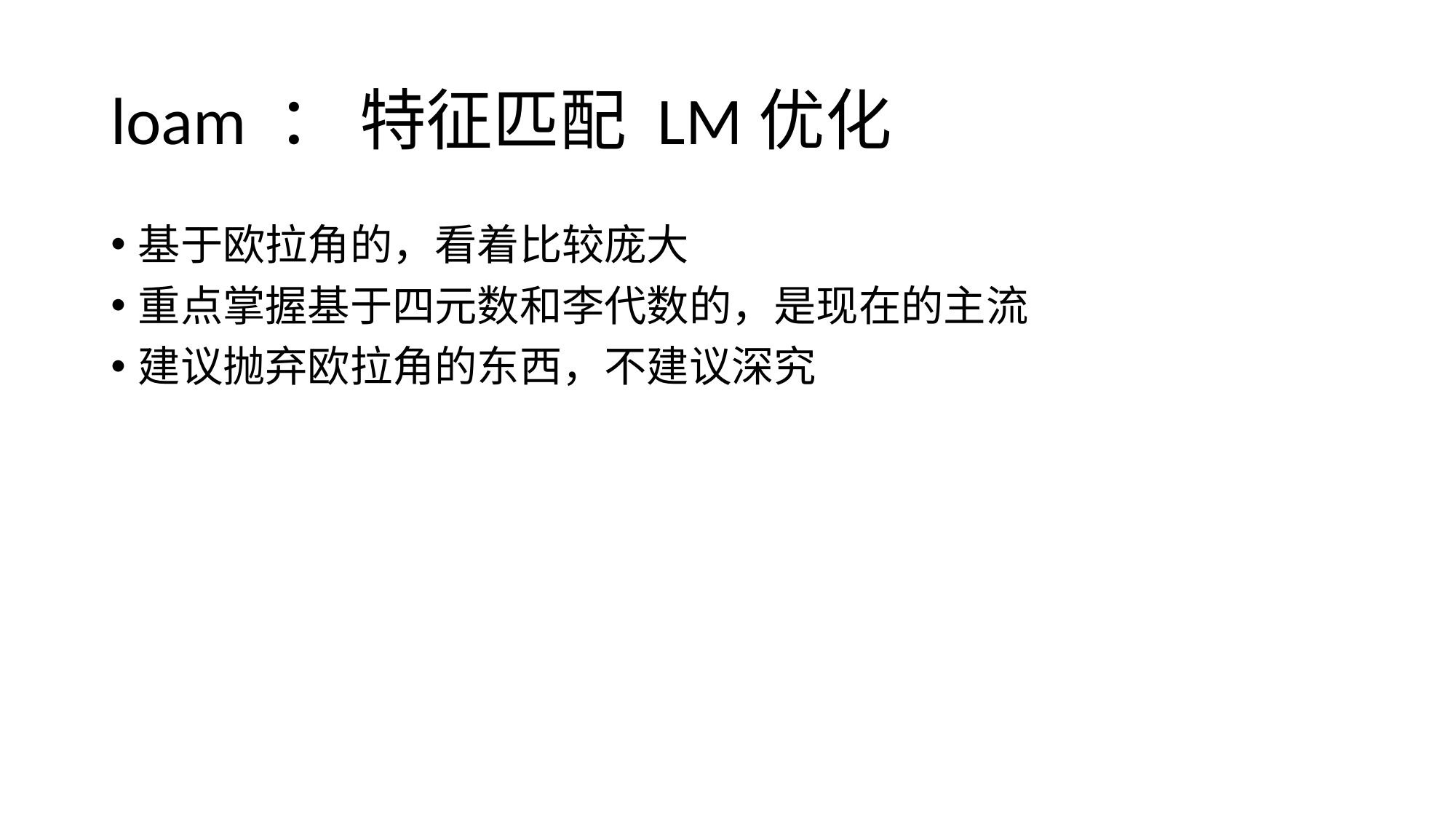

# loam ： 特征匹配 LM优化
基于欧拉角的，看着比较庞大
重点掌握基于四元数和李代数的，是现在的主流
建议抛弃欧拉角的东西，不建议深究